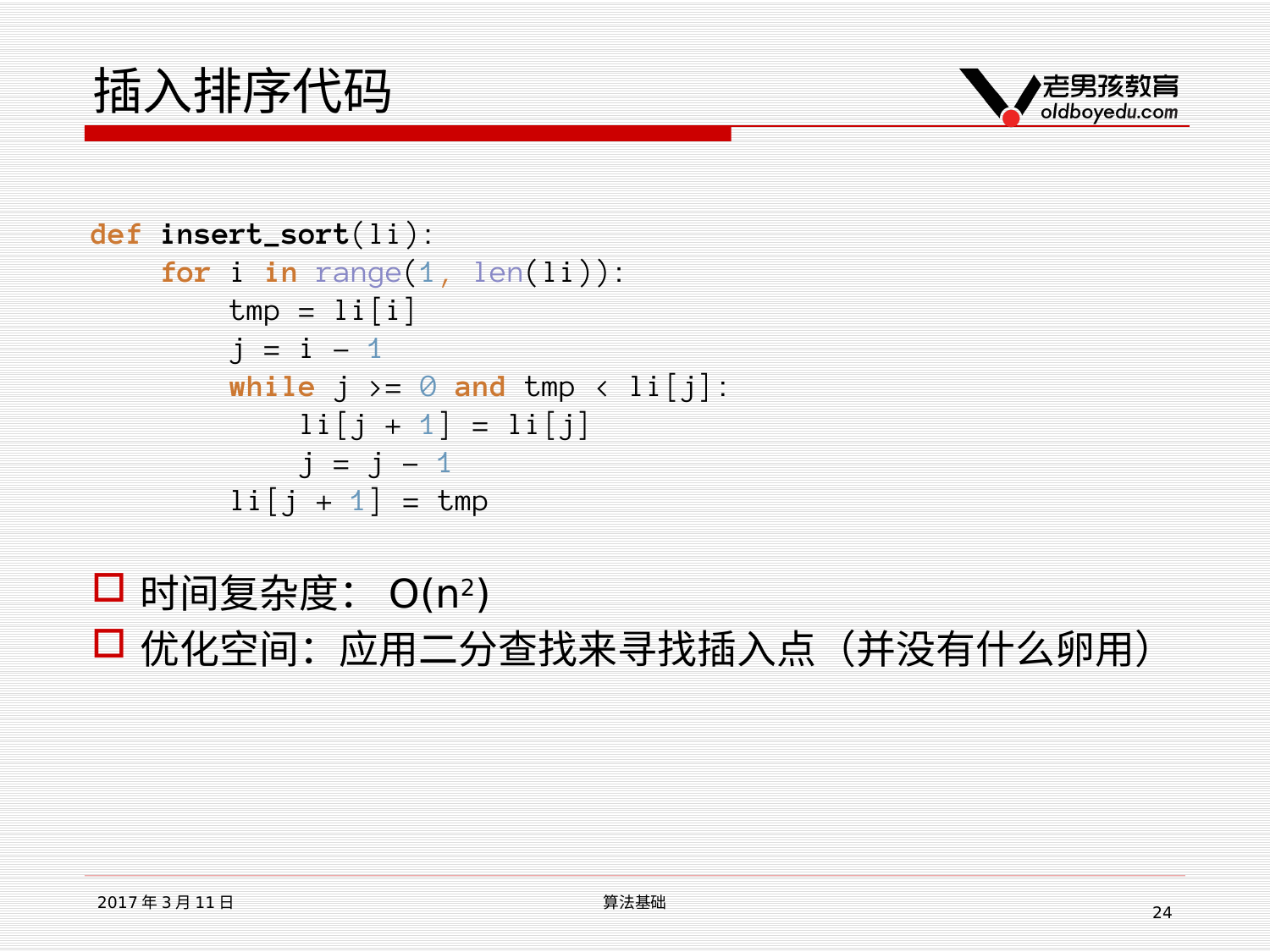

# 插入排序代码
def insert_sort(li):
    for i in range(1, len(li)):
        tmp = li[i]
        j = i - 1
        while j >= 0 and tmp < li[j]:
            li[j + 1] = li[j]
            j = j - 1
        li[j + 1] = tmp
时间复杂度：O(n2)
优化空间：应用二分查找来寻找插入点（并没有什么卵用）
2017年3月11日
算法基础
24